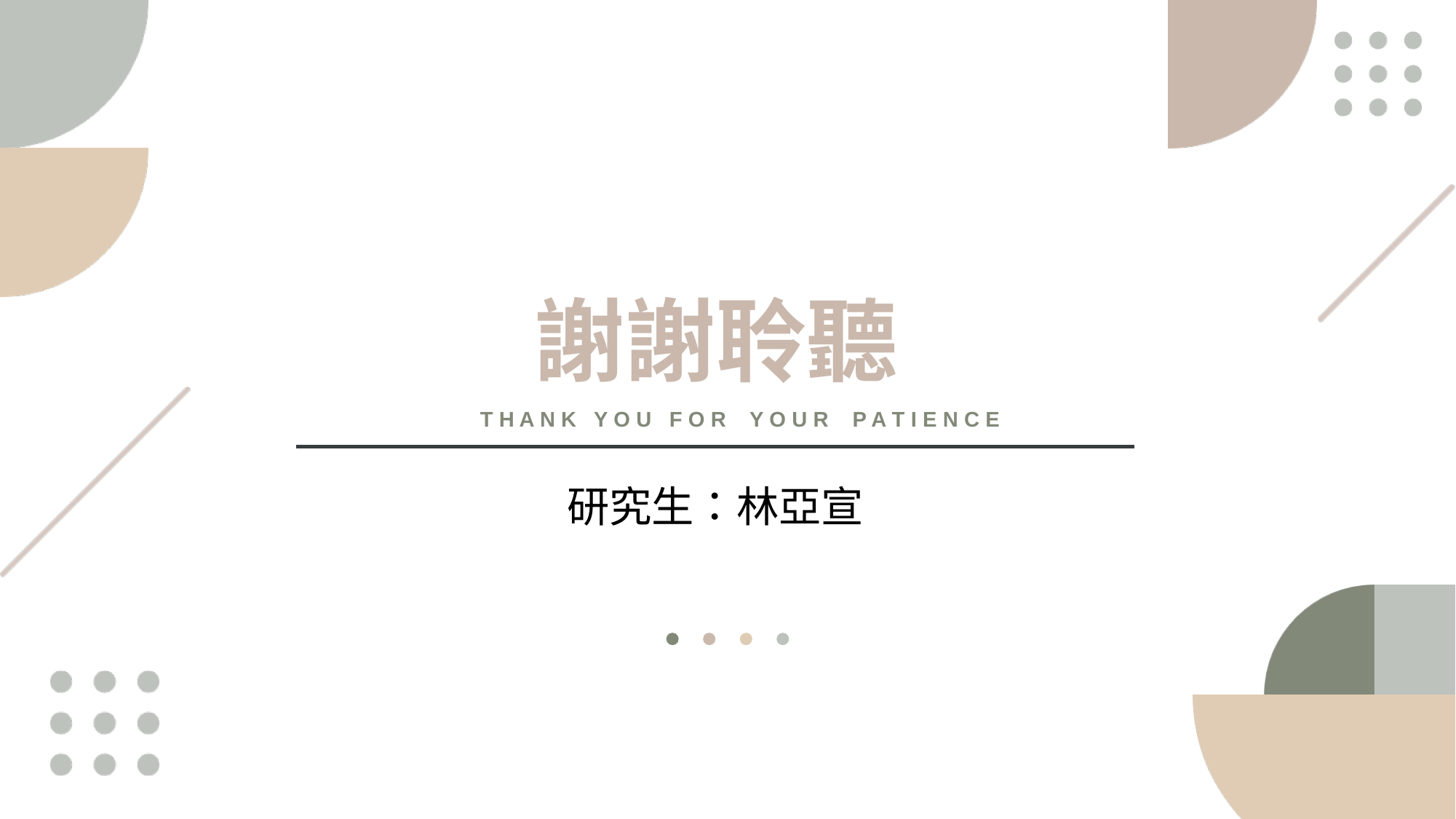

謝謝聆聽
T H A N K   Y O U   F O R    Y O U R    P A T I E N C E
研究生：林亞宣